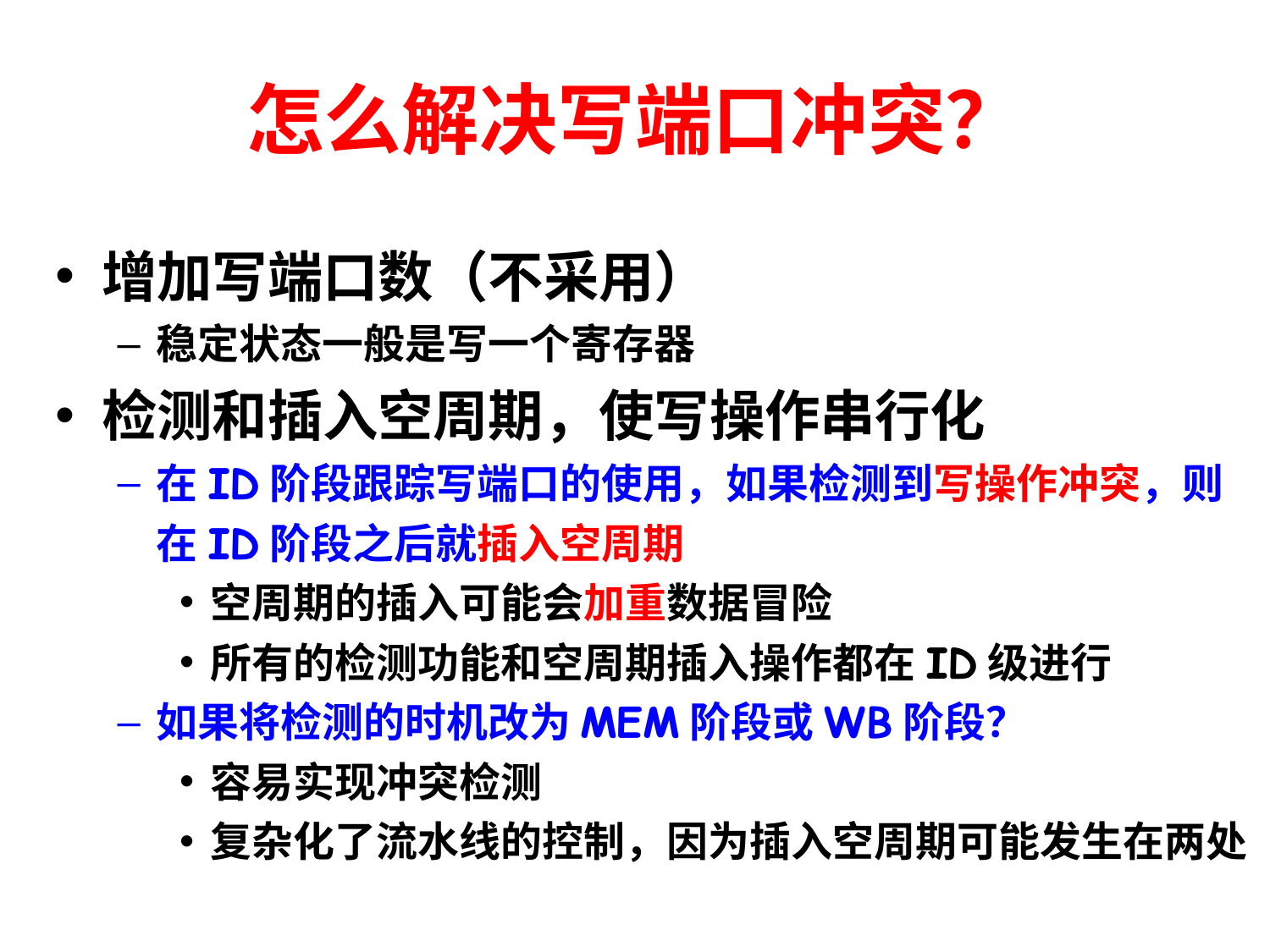

# 怎么解决写端口冲突？
增加写端口数（不采用）
稳定状态一般是写一个寄存器
检测和插入空周期，使写操作串行化
在ID阶段跟踪写端口的使用，如果检测到写操作冲突，则在ID阶段之后就插入空周期
空周期的插入可能会加重数据冒险
所有的检测功能和空周期插入操作都在ID级进行
如果将检测的时机改为MEM阶段或WB阶段？
容易实现冲突检测
复杂化了流水线的控制，因为插入空周期可能发生在两处
46